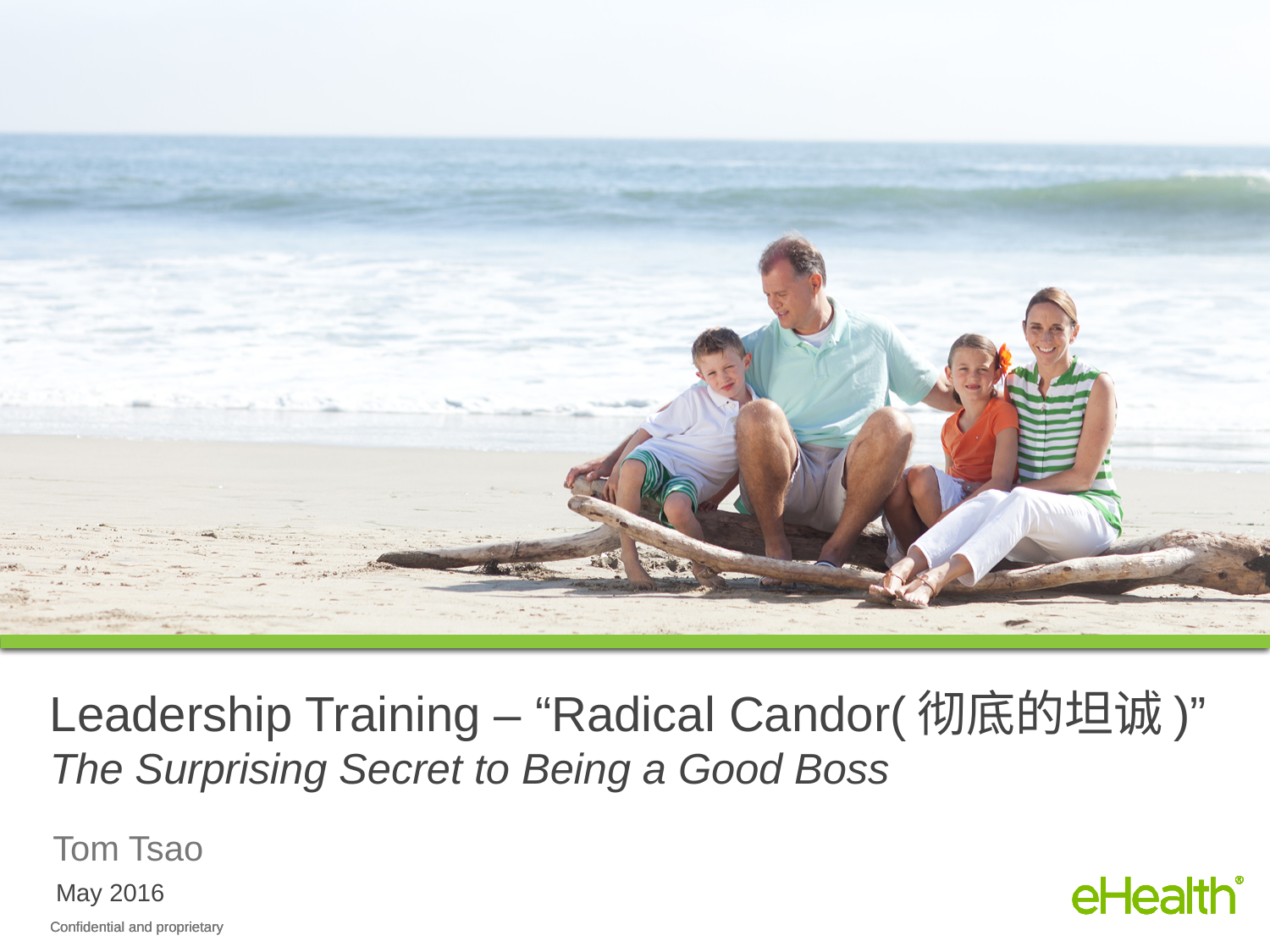

# Leadership Training – “Radical Candor(彻底的坦诚)” The Surprising Secret to Being a Good Boss
Tom Tsao
May 2016